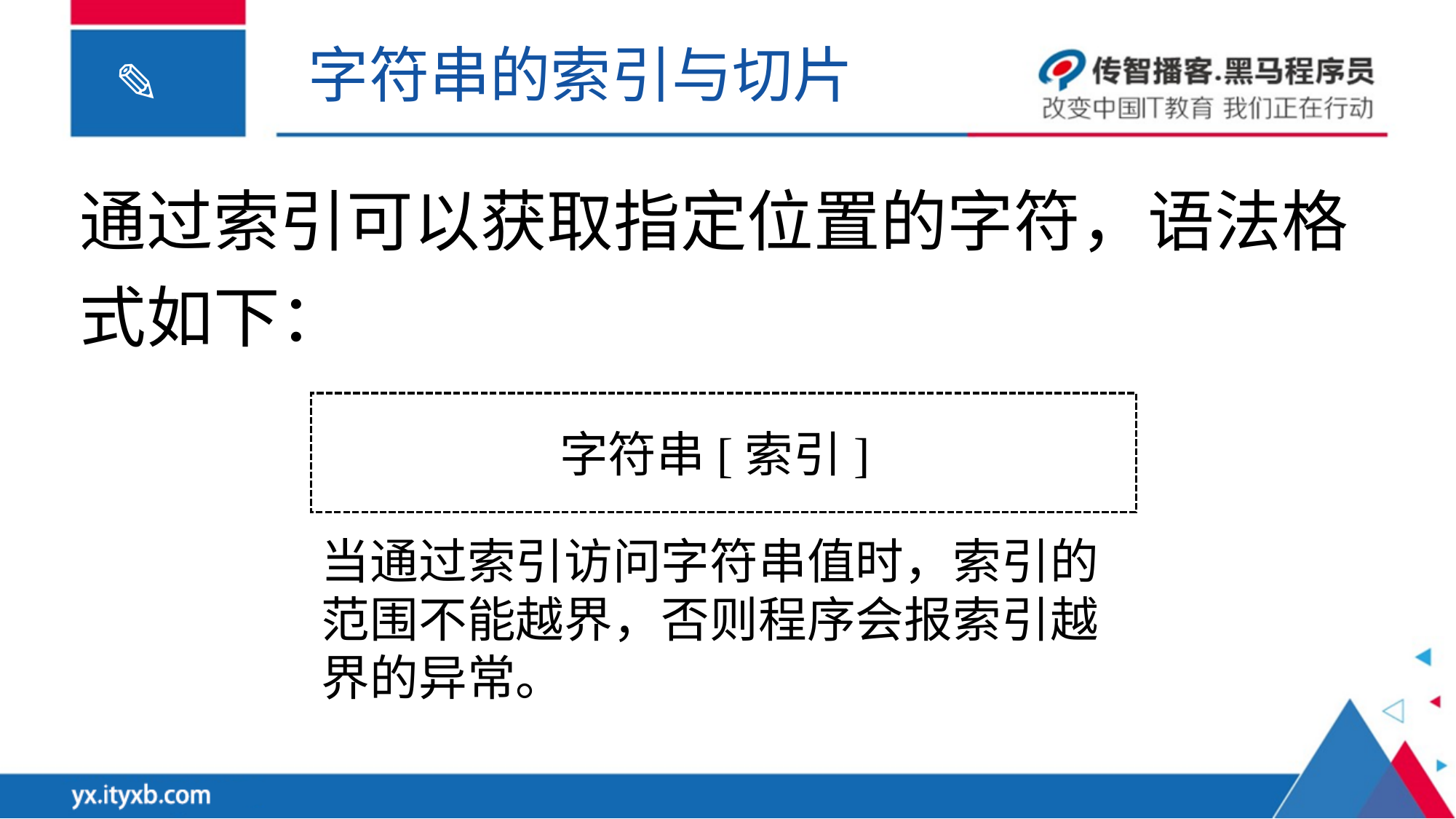

字符串的索引与切片
通过索引可以获取指定位置的字符，语法格式如下：

字符串[索引]
当通过索引访问字符串值时，索引的范围不能越界，否则程序会报索引越界的异常。